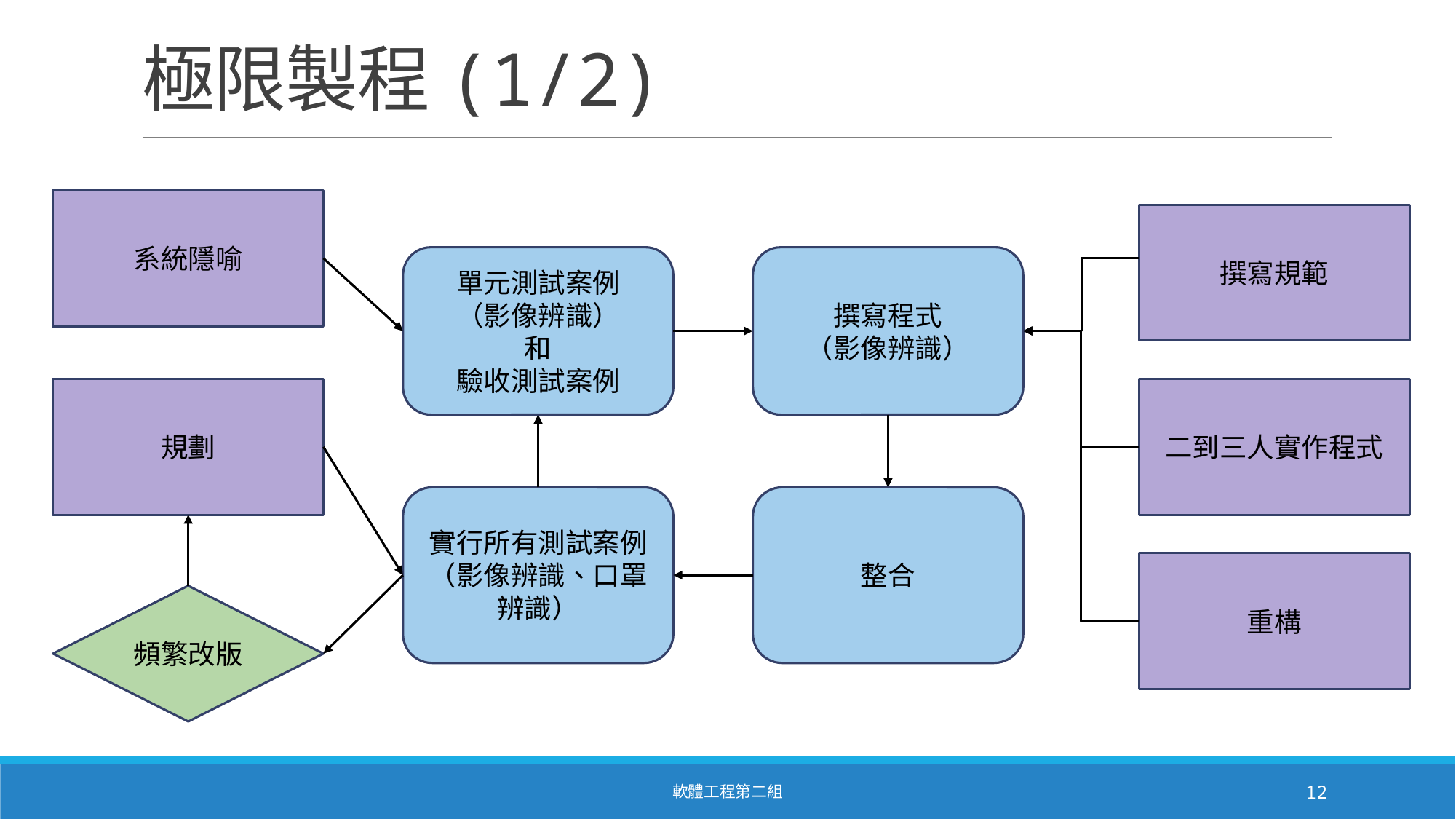

# 極限製程(1/2)
系統隱喻
撰寫規範
單元測試案例
（影像辨識）
和
驗收測試案例
撰寫程式
（影像辨識）
規劃
二到三人實作程式
實行所有測試案例
（影像辨識、口罩辨識）
整合
重構
頻繁改版
軟體工程第二組
12